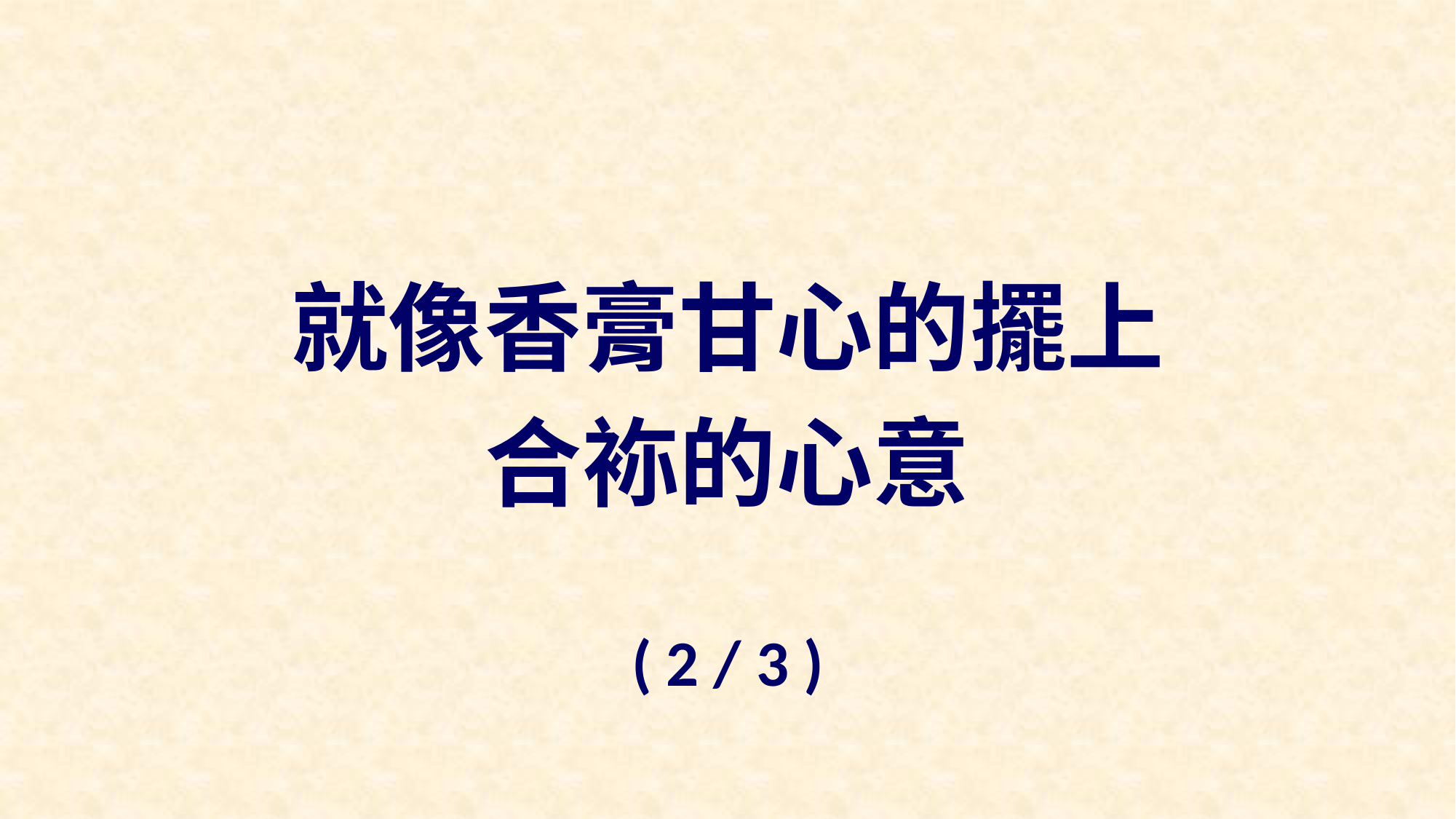

就像香膏甘心的擺上
合袮的心意
( 2 / 3 )